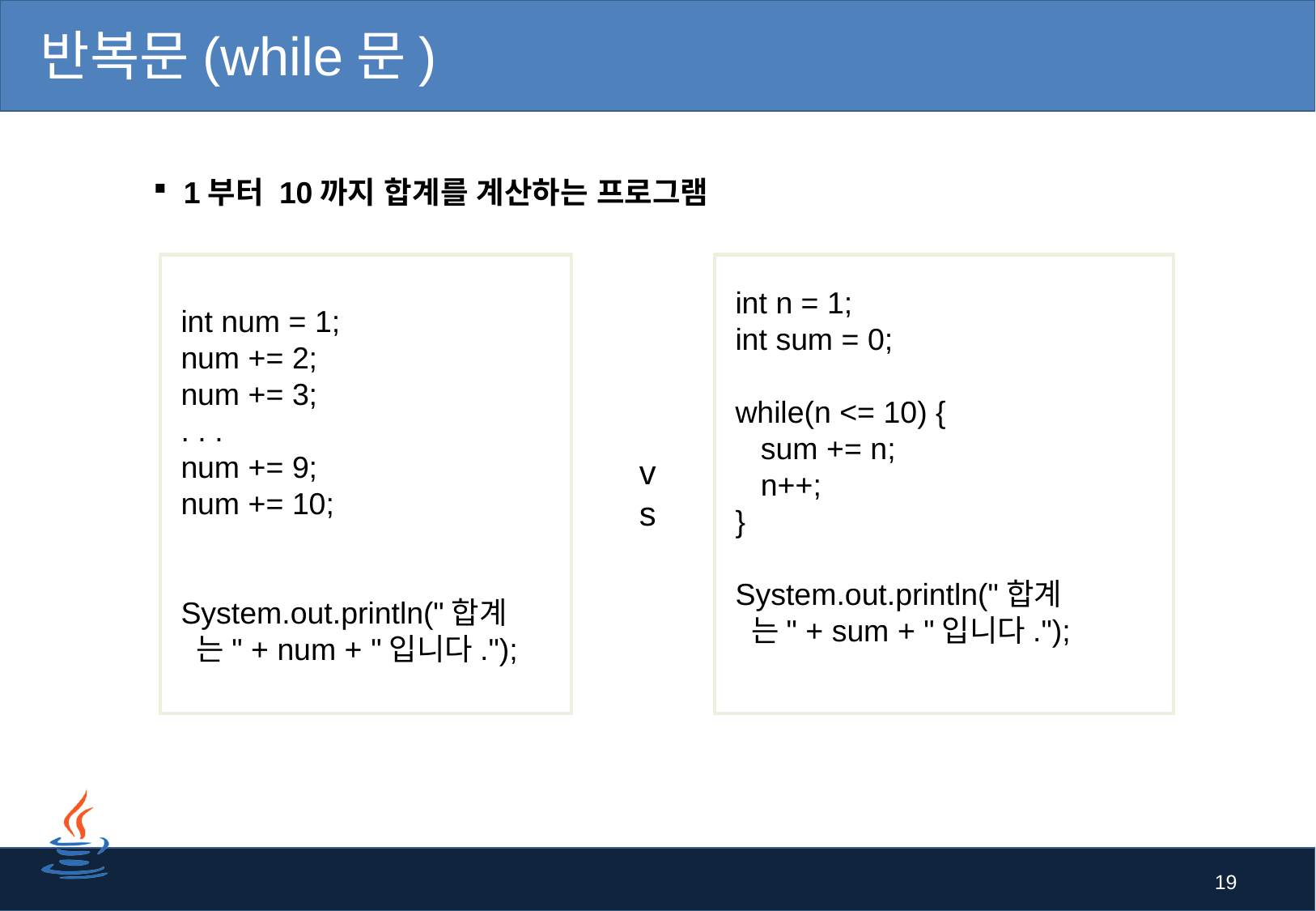

# 반복문(while문)
1부터 10까지 합계를 계산하는 프로그램

 int num = 1;
 num += 2;
 num += 3;
 . . .
 num += 9;
 num += 10;

 System.out.println("합계
  는" + num + "입니다.");

 int n = 1;
 int sum = 0;

 while(n <= 10) {
    sum += n;
    n++;
 }

 System.out.println("합계
  는" + sum + "입니다.");

vs
19